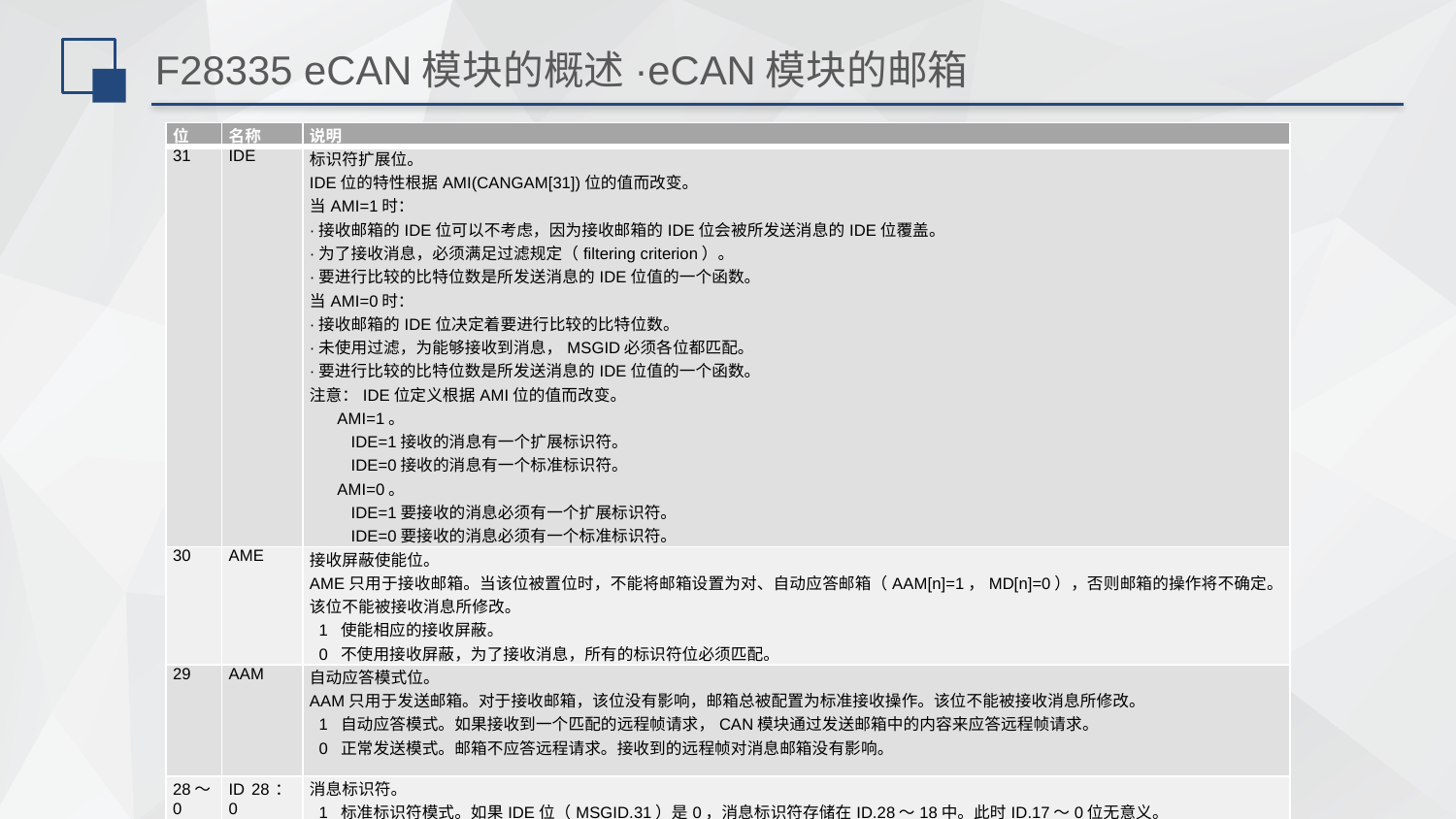

# F28335 eCAN模块的概述·eCAN模块的邮箱
| 位 | 名称 | 说明 |
| --- | --- | --- |
| 31 | IDE | 标识符扩展位。 IDE位的特性根据AMI(CANGAM[31])位的值而改变。 当AMI=1时： ·接收邮箱的IDE位可以不考虑，因为接收邮箱的IDE位会被所发送消息的IDE位覆盖。 ·为了接收消息，必须满足过滤规定（filtering criterion）。 ·要进行比较的比特位数是所发送消息的IDE位值的一个函数。 当AMI=0时： ·接收邮箱的IDE位决定着要进行比较的比特位数。 ·未使用过滤，为能够接收到消息，MSGID必须各位都匹配。 ·要进行比较的比特位数是所发送消息的IDE位值的一个函数。 注意：IDE位定义根据AMI位的值而改变。 AMI=1。 IDE=1接收的消息有一个扩展标识符。 IDE=0接收的消息有一个标准标识符。 AMI=0。 IDE=1要接收的消息必须有一个扩展标识符。 IDE=0要接收的消息必须有一个标准标识符。 |
| 30 | AME | 接收屏蔽使能位。 AME只用于接收邮箱。当该位被置位时，不能将邮箱设置为对、自动应答邮箱（AAM[n]=1，MD[n]=0），否则邮箱的操作将不确定。该位不能被接收消息所修改。 1 使能相应的接收屏蔽。 0 不使用接收屏蔽，为了接收消息，所有的标识符位必须匹配。 |
| 29 | AAM | 自动应答模式位。 AAM只用于发送邮箱。对于接收邮箱，该位没有影响，邮箱总被配置为标准接收操作。该位不能被接收消息所修改。 1 自动应答模式。如果接收到一个匹配的远程帧请求，CAN模块通过发送邮箱中的内容来应答远程帧请求。 0 正常发送模式。邮箱不应答远程请求。接收到的远程帧对消息邮箱没有影响。 |
| 28～0 | ID 28：0 | 消息标识符。 1 标准标识符模式。如果IDE位（MSGID.31）是0，消息标识符存储在ID.28～18中。此时ID.17～0位无意义。 0 扩展标识符模式。如果IDE位（MSGID.31）是1，消息标识符存储在ID.28～0中。 |